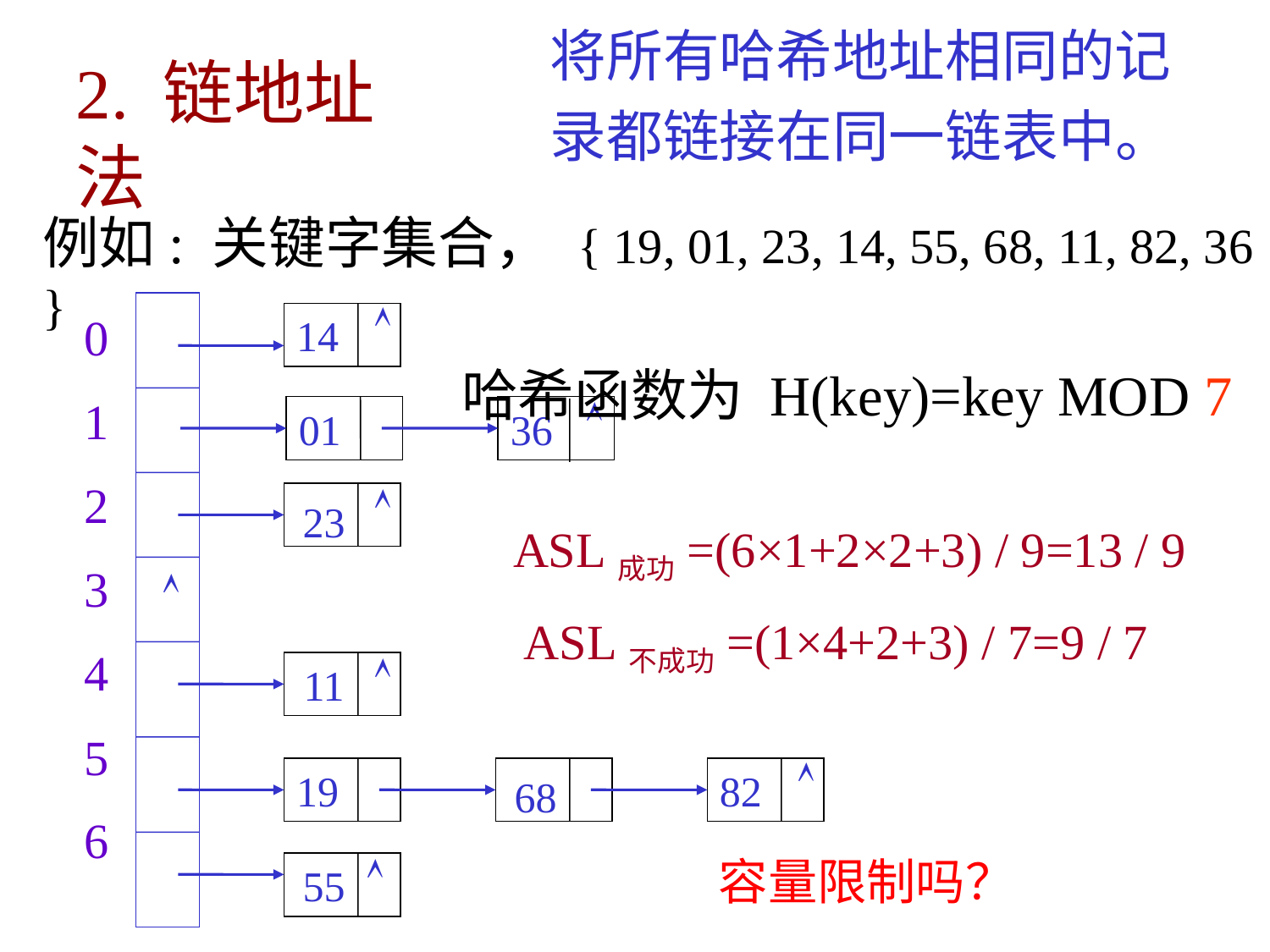

将所有哈希地址相同的记录都链接在同一链表中。
2. 链地址法
例如: 关键字集合， { 19, 01, 23, 14, 55, 68, 11, 82, 36 }
                                     哈希函数为 H(key)=key MOD 7

0
1
2
3
4
5
6

∧
14

∧
01

36

∧

23

ASL成功=(6×1+2×2+3) / 9=13 / 9
∧
ASL不成功=(1×4+2+3) / 7=9 / 7
∧

11

∧
19

82

68

容量限制吗？
∧

55